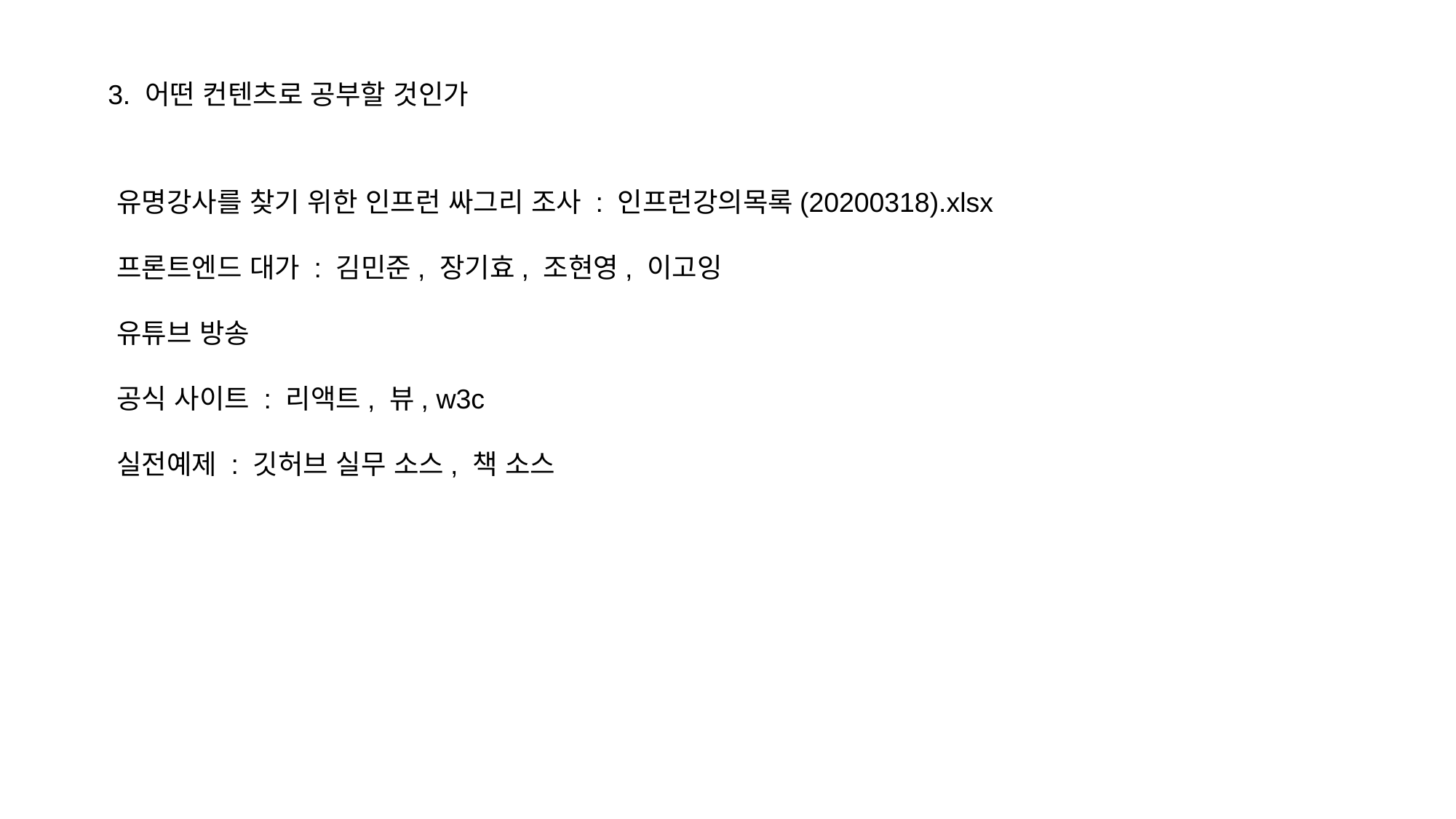

3. 어떤 컨텐츠로 공부할 것인가
유명강사를 찾기 위한 인프런 싸그리 조사 : 인프런강의목록(20200318).xlsx

프론트엔드 대가 : 김민준, 장기효, 조현영, 이고잉

유튜브 방송

공식 사이트 : 리액트, 뷰, w3c

실전예제 : 깃허브 실무 소스, 책 소스